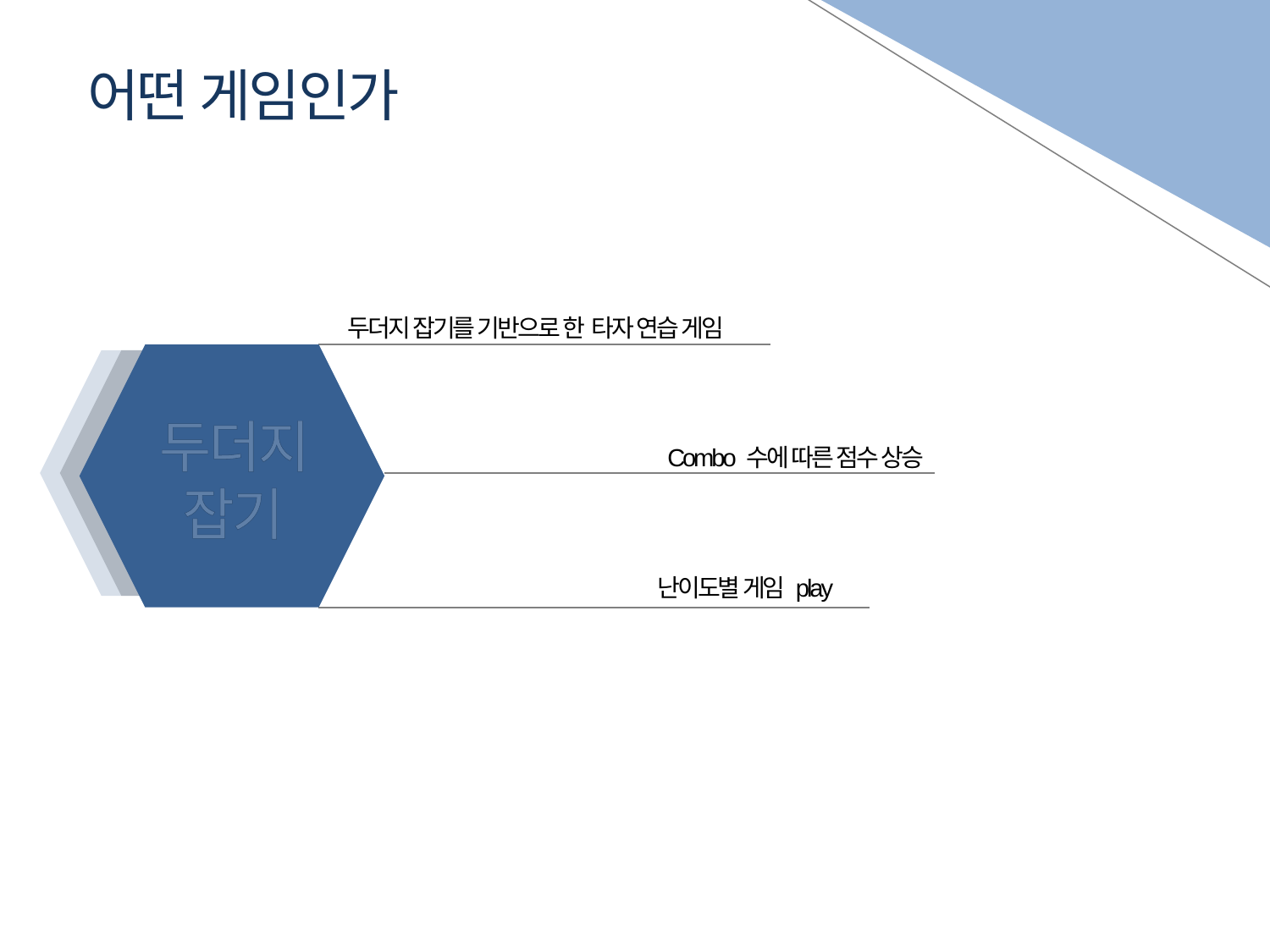

어떤 게임인가
두더지 잡기를 기반으로 한  타자 연습 게임

두더지잡기
Combo 수에 따른 점수 상승
난이도별 게임 play